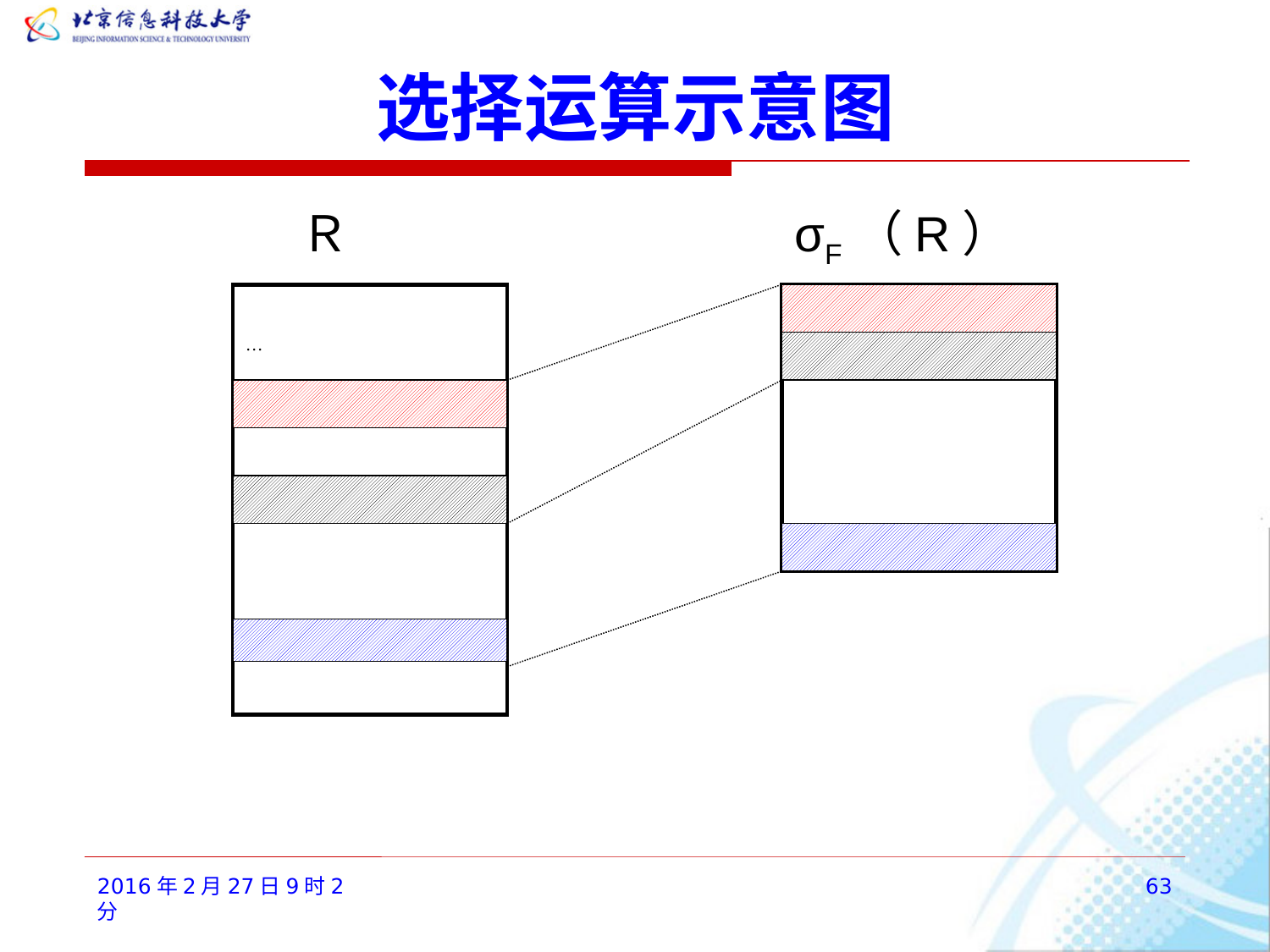

# 选择运算示意图
Ｒ
σF（R）

…

…

2016年2月27日9时2分
63